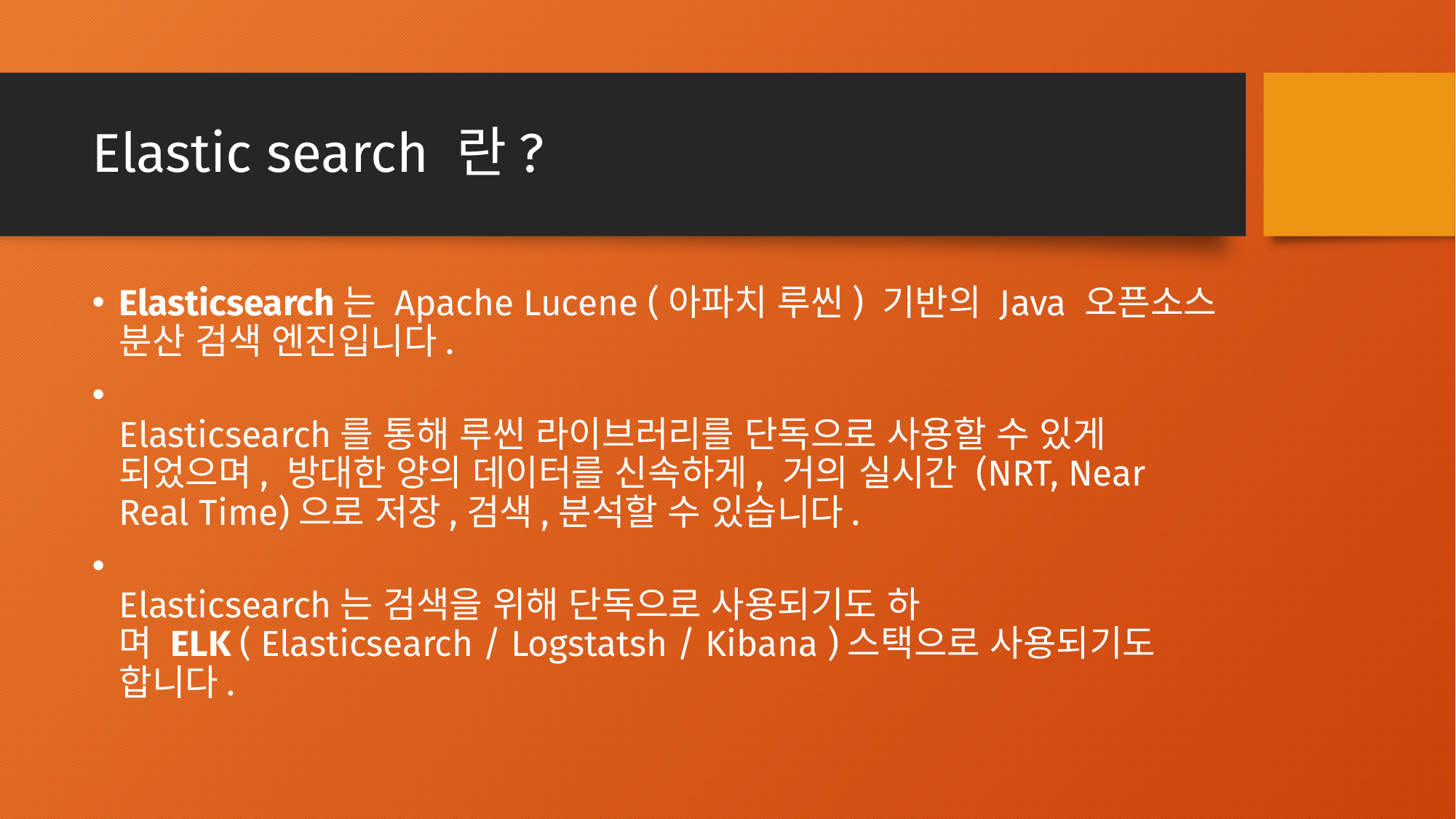

# Elastic search 란?
Elasticsearch는 Apache Lucene (아파치 루씬) 기반의 Java 오픈소스 분산 검색 엔진입니다.
Elasticsearch를 통해 루씬 라이브러리를 단독으로 사용할 수 있게 되었으며, 방대한 양의 데이터를 신속하게, 거의 실시간 (NRT, Near Real Time)으로 저장,검색,분석할 수 있습니다.
Elasticsearch는 검색을 위해 단독으로 사용되기도 하며 ELK ( Elasticsearch / Logstatsh / Kibana )스택으로 사용되기도 합니다.